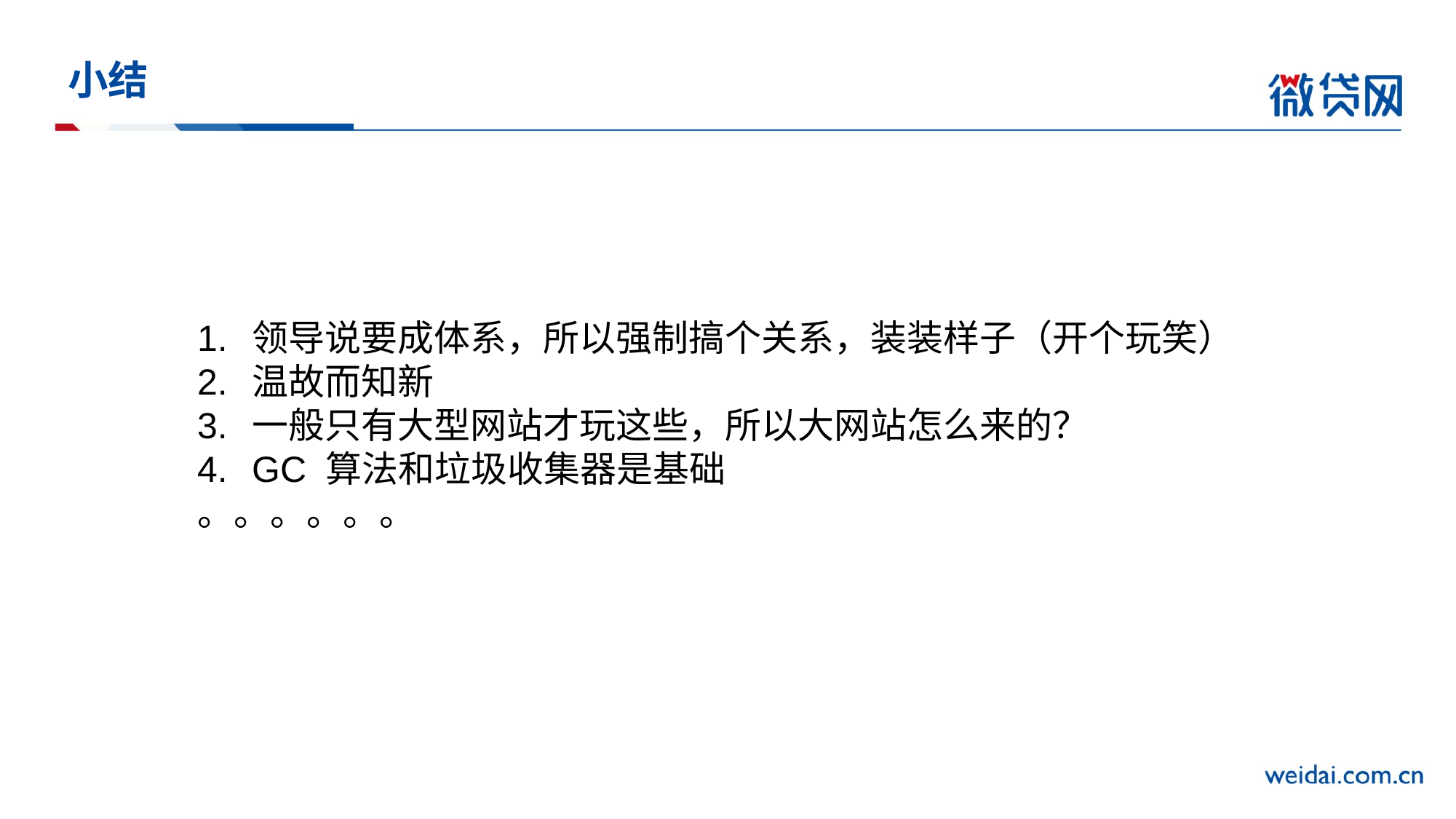

# 小结
领导说要成体系，所以强制搞个关系，装装样子（开个玩笑）
温故而知新
一般只有大型网站才玩这些，所以大网站怎么来的？
GC 算法和垃圾收集器是基础
。。。。。。